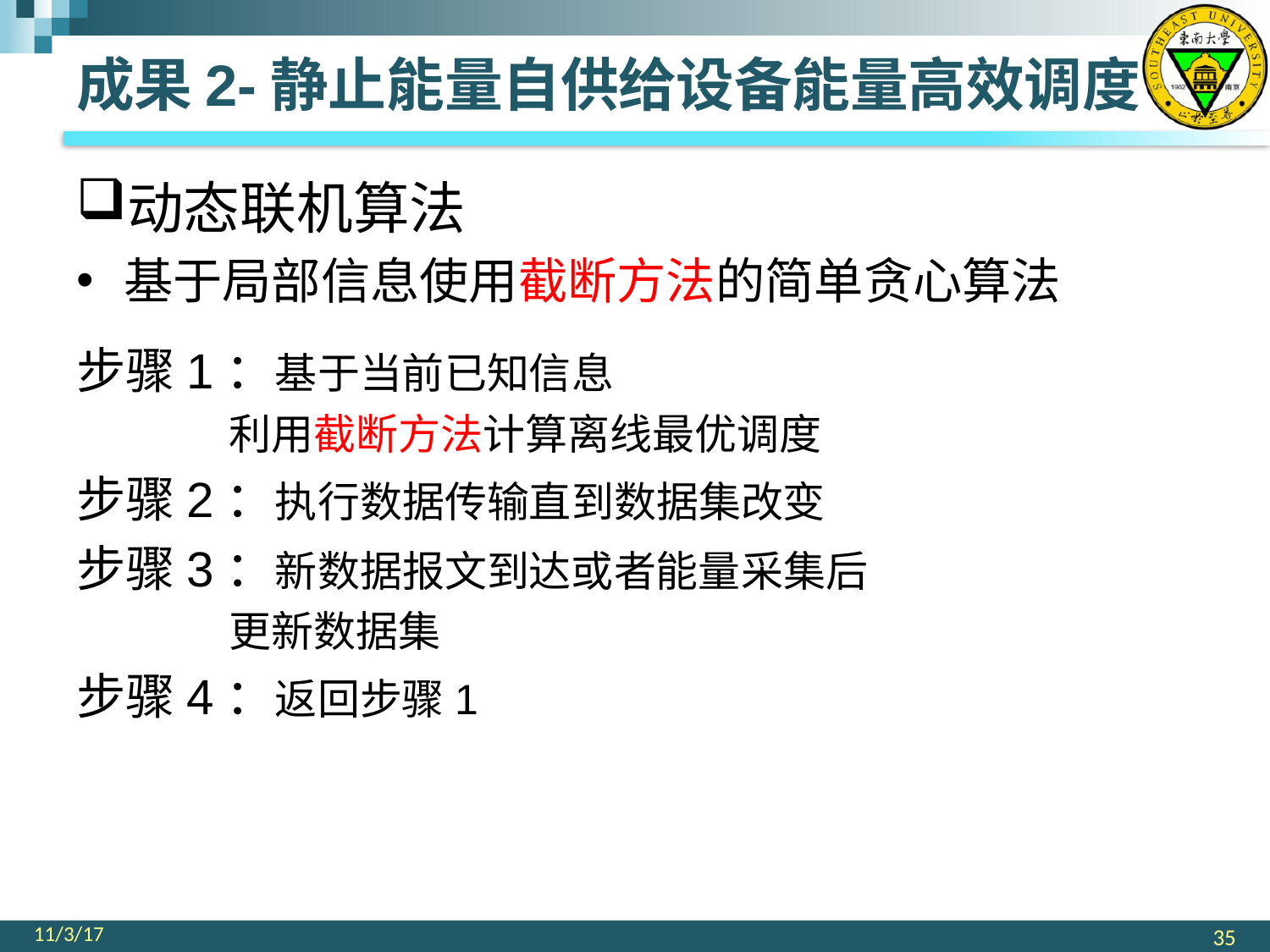

# 成果2-静止能量自供给设备能量高效调度
动态联机算法
基于局部信息使用截断方法的简单贪心算法
步骤1：基于当前已知信息
               利用截断方法计算离线最优调度
步骤2：执行数据传输直到数据集改变
步骤3：新数据报文到达或者能量采集后
               更新数据集
步骤4：返回步骤1

11/3/17
35